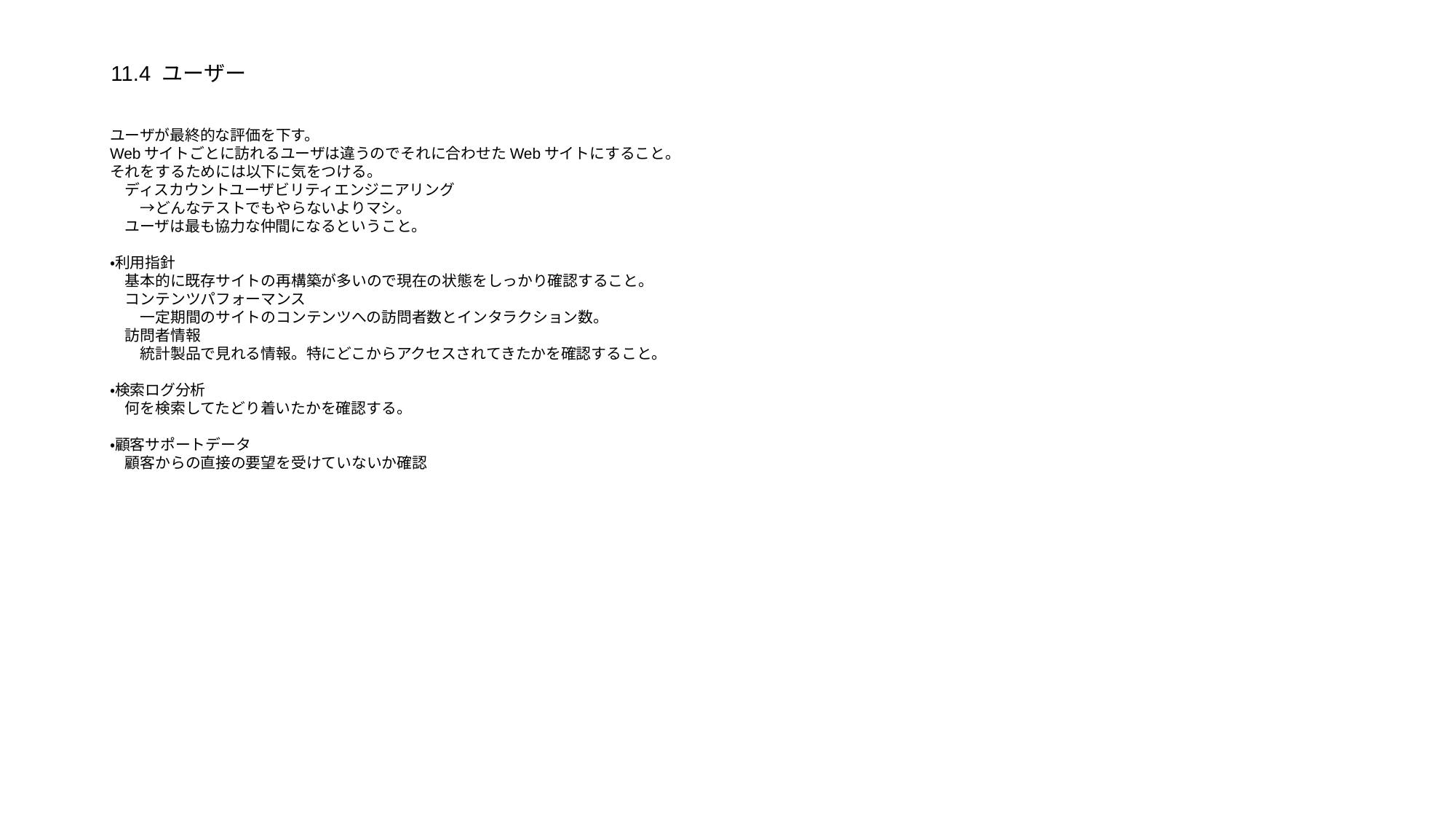

# 11.4 ユーザー
ユーザが最終的な評価を下す。
Webサイトごとに訪れるユーザは違うのでそれに合わせたWebサイトにすること。
それをするためには以下に気をつける。
　ディスカウントユーザビリティエンジニアリング
　　→どんなテストでもやらないよりマシ。
　ユーザは最も協力な仲間になるということ。

・利用指針
　基本的に既存サイトの再構築が多いので現在の状態をしっかり確認すること。
　コンテンツパフォーマンス
　　一定期間のサイトのコンテンツへの訪問者数とインタラクション数。
　訪問者情報
　　統計製品で見れる情報。特にどこからアクセスされてきたかを確認すること。

・検索ログ分析
　何を検索してたどり着いたかを確認する。

・顧客サポートデータ
　顧客からの直接の要望を受けていないか確認